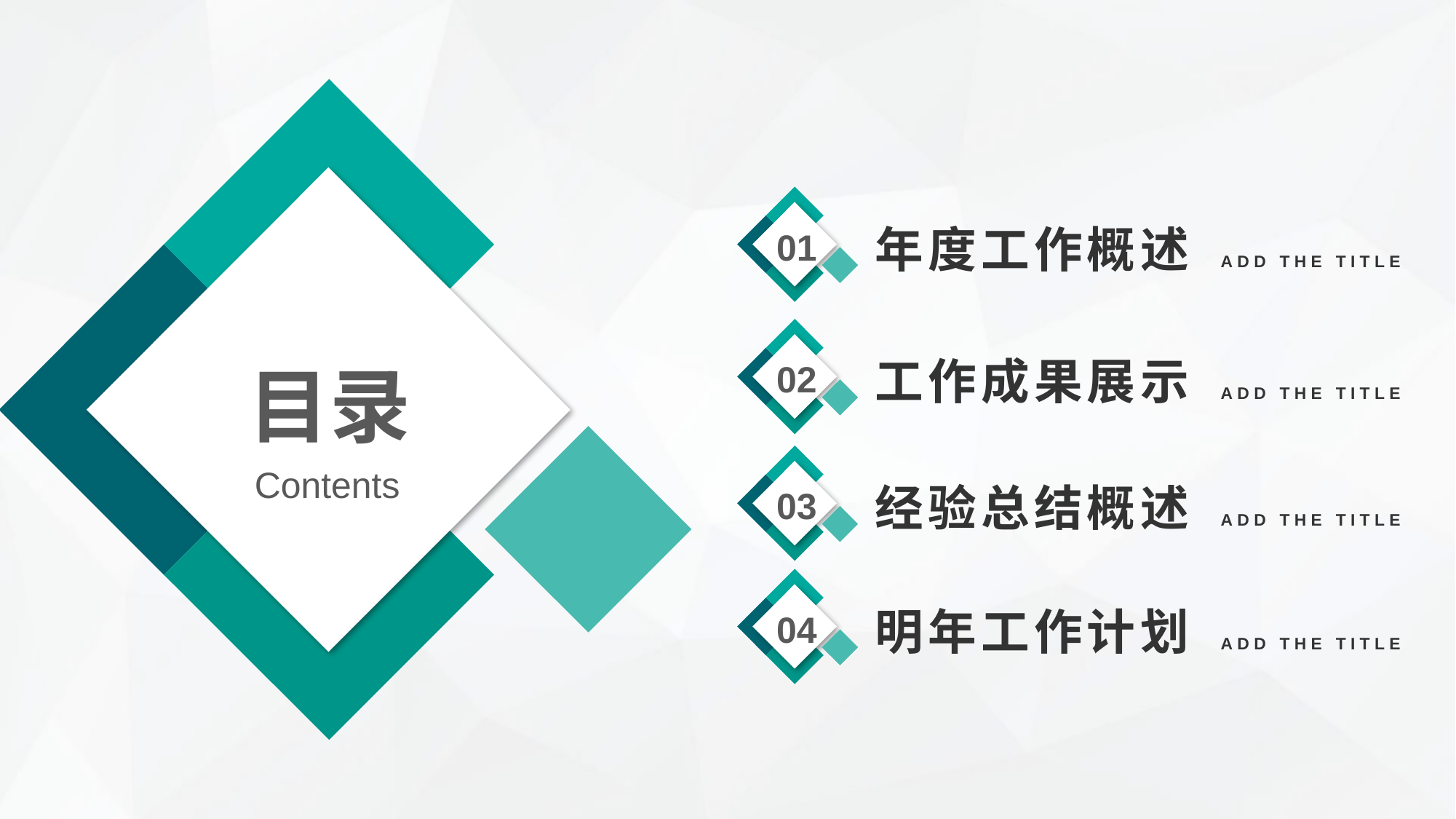

目录
Contents

01
年度工作概述 ADD THE TITLE

02
工作成果展示 ADD THE TITLE

03
经验总结概述 ADD THE TITLE

04
明年工作计划 ADD THE TITLE